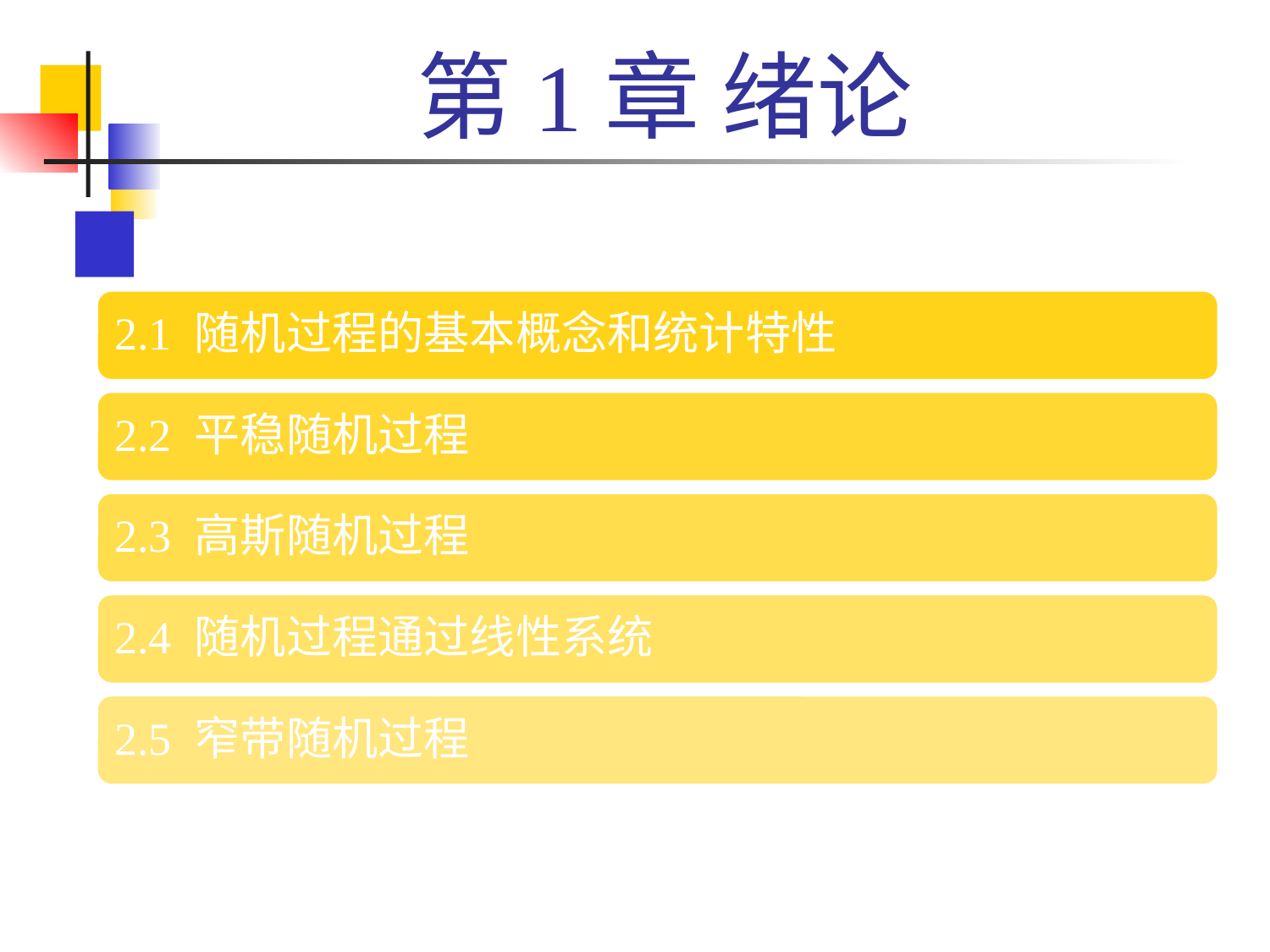

# 第1章 绪论
2.1 随机过程的基本概念和统计特性
2.2 平稳随机过程
2.3 高斯随机过程
2.4 随机过程通过线性系统
2.5 窄带随机过程